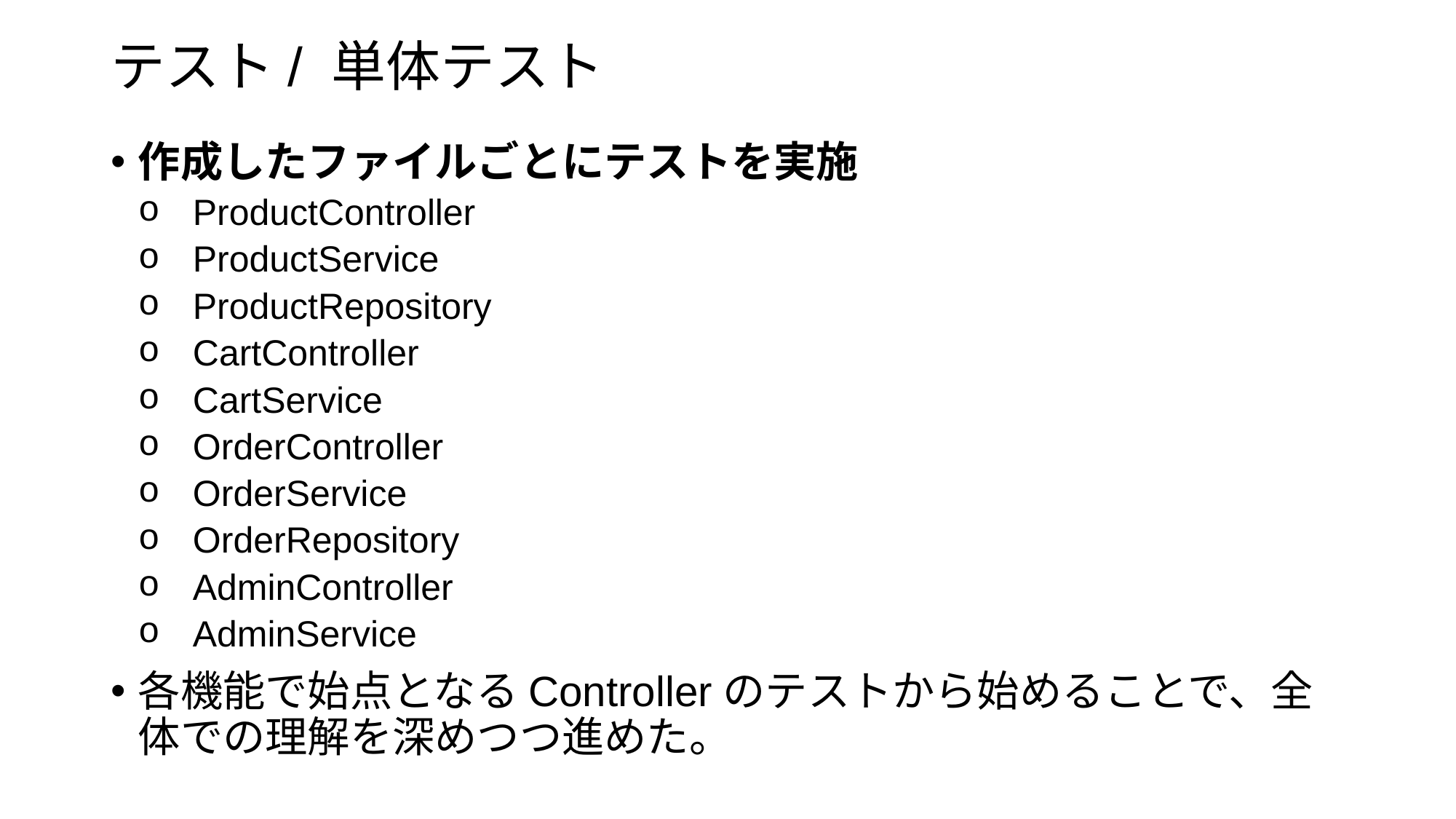

# テスト/ 単体テスト
作成したファイルごとにテストを実施
ProductController
ProductService
ProductRepository
CartController
CartService
OrderController
OrderService
OrderRepository
AdminController
AdminService
各機能で始点となるControllerのテストから始めることで、全体での理解を深めつつ進めた。